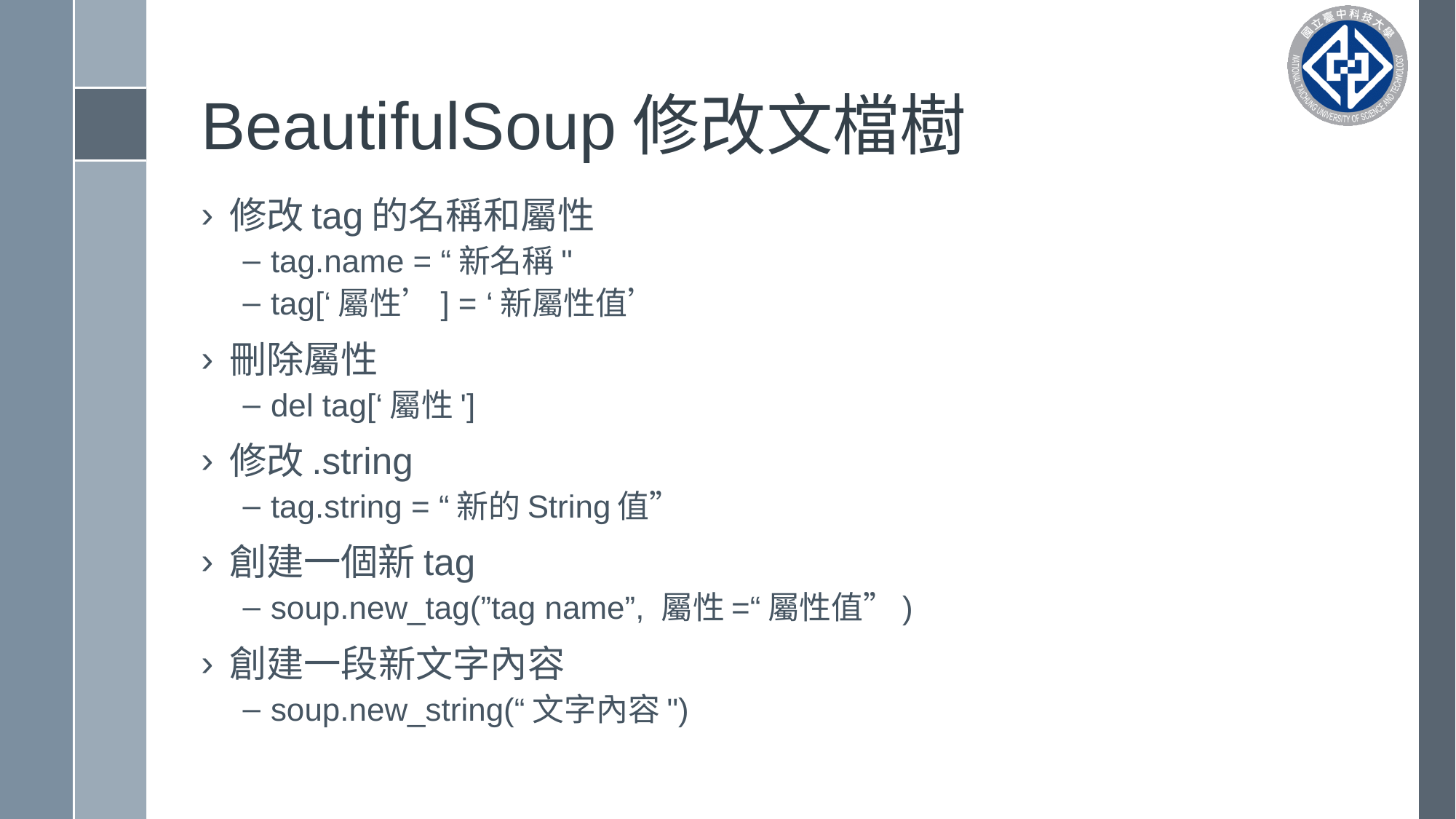

# BeautifulSoup修改文檔樹
修改tag的名稱和屬性
tag.name = “新名稱"
tag[‘屬性’] = ‘新屬性值’
刪除屬性
del tag[‘屬性']
修改.string
tag.string = “新的String值”
創建一個新tag
soup.new_tag(”tag name”, 屬性=“屬性值”)
創建一段新文字內容
soup.new_string(“文字內容")